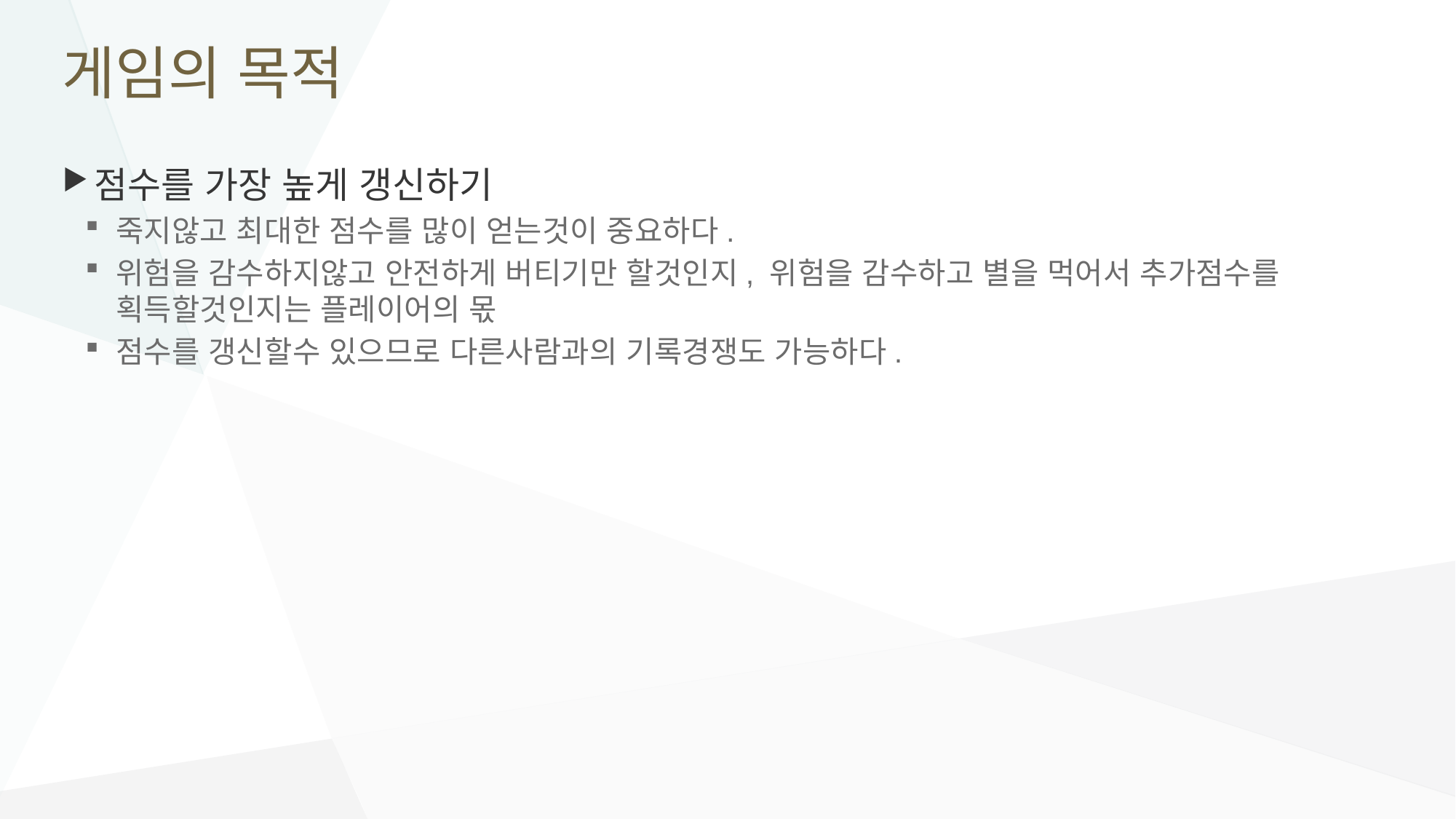

# 게임의 목적
점수를 가장 높게 갱신하기
죽지않고 최대한 점수를 많이 얻는것이 중요하다.
위험을 감수하지않고 안전하게 버티기만 할것인지, 위험을 감수하고 별을 먹어서 추가점수를 획득할것인지는 플레이어의 몫
점수를 갱신할수 있으므로 다른사람과의 기록경쟁도 가능하다.